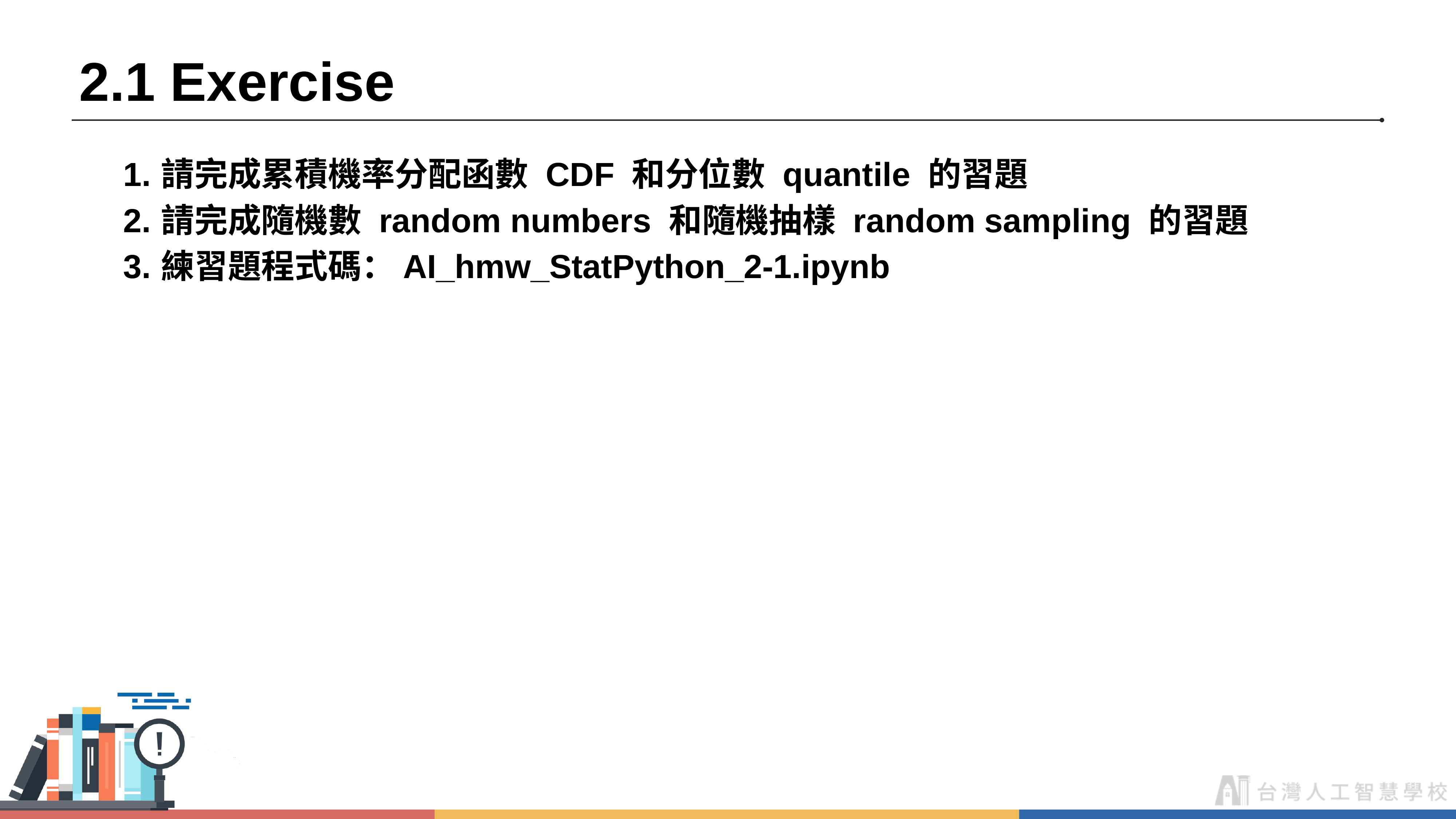

# 2.1 Exercise
請完成累積機率分配函數 CDF 和分位數 quantile 的習題
請完成隨機數 random numbers 和隨機抽樣 random sampling 的習題
練習題程式碼：AI_hmw_StatPython_2-1.ipynb